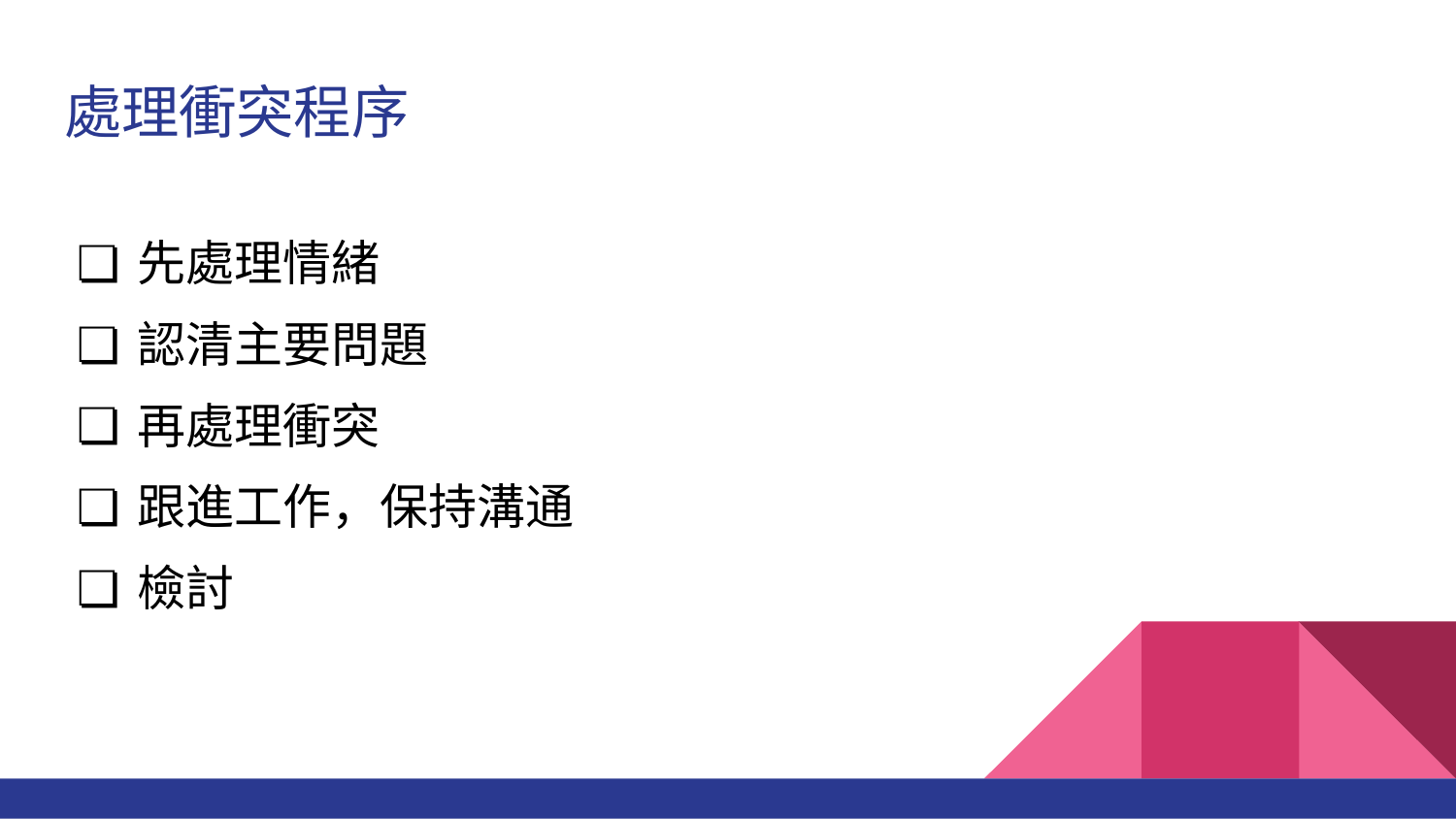

# 處理衝突程序

先處理情緒
認清主要問題
再處理衝突
跟進工作，保持溝通
檢討